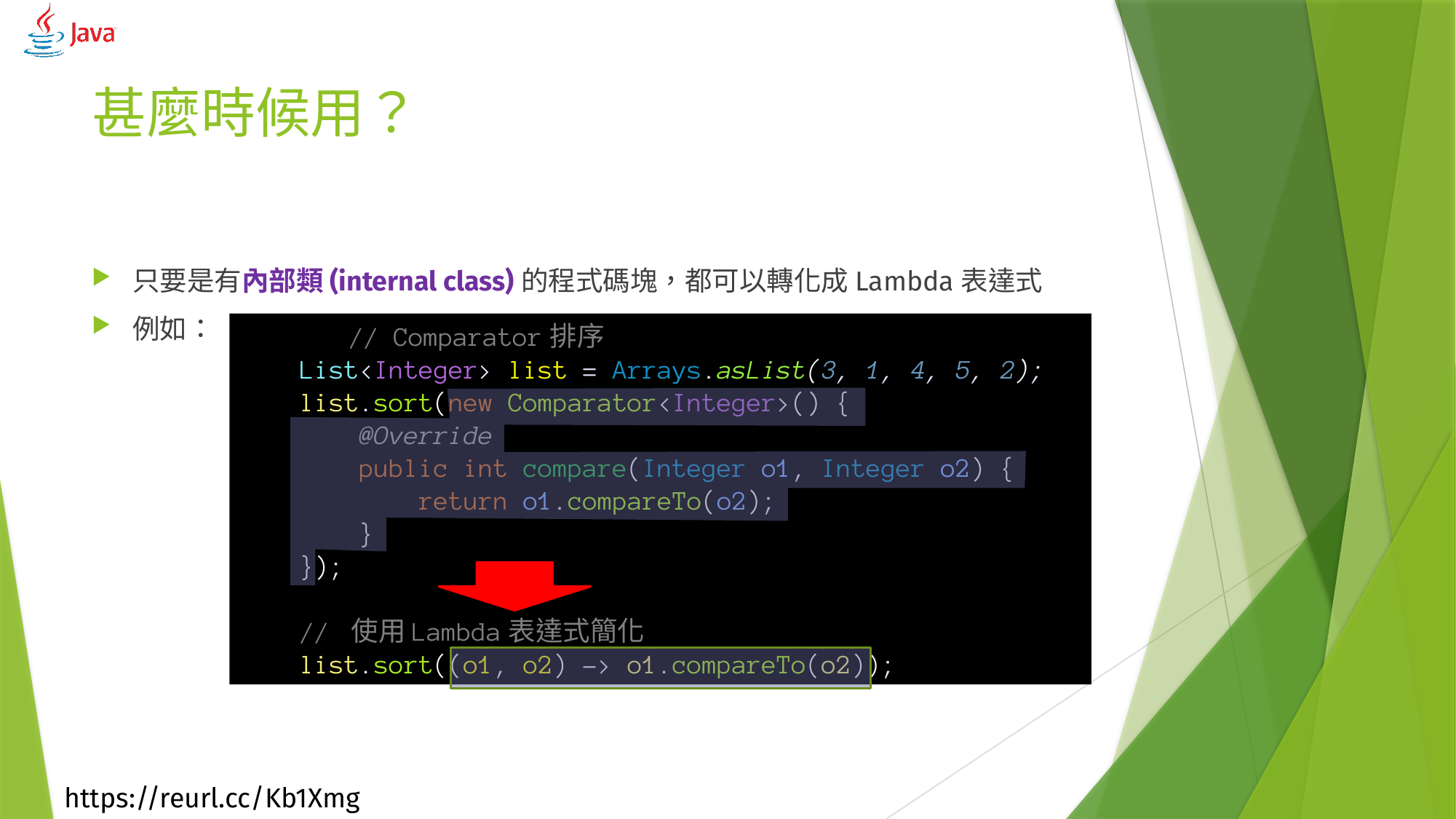

# 甚麼時候用？
只要是有內部類(internal class)的程式碼塊，都可以轉化成Lambda表達式
例如：
	// Comparator排序
    List<Integer> list = Arrays.asList(3, 1, 4, 5, 2);
    list.sort(new Comparator<Integer>() {
        @Override
        public int compare(Integer o1, Integer o2) {
            return o1.compareTo(o2);
        }
    });

    // 使用Lambda表達式簡化
    list.sort((o1, o2) -> o1.compareTo(o2));